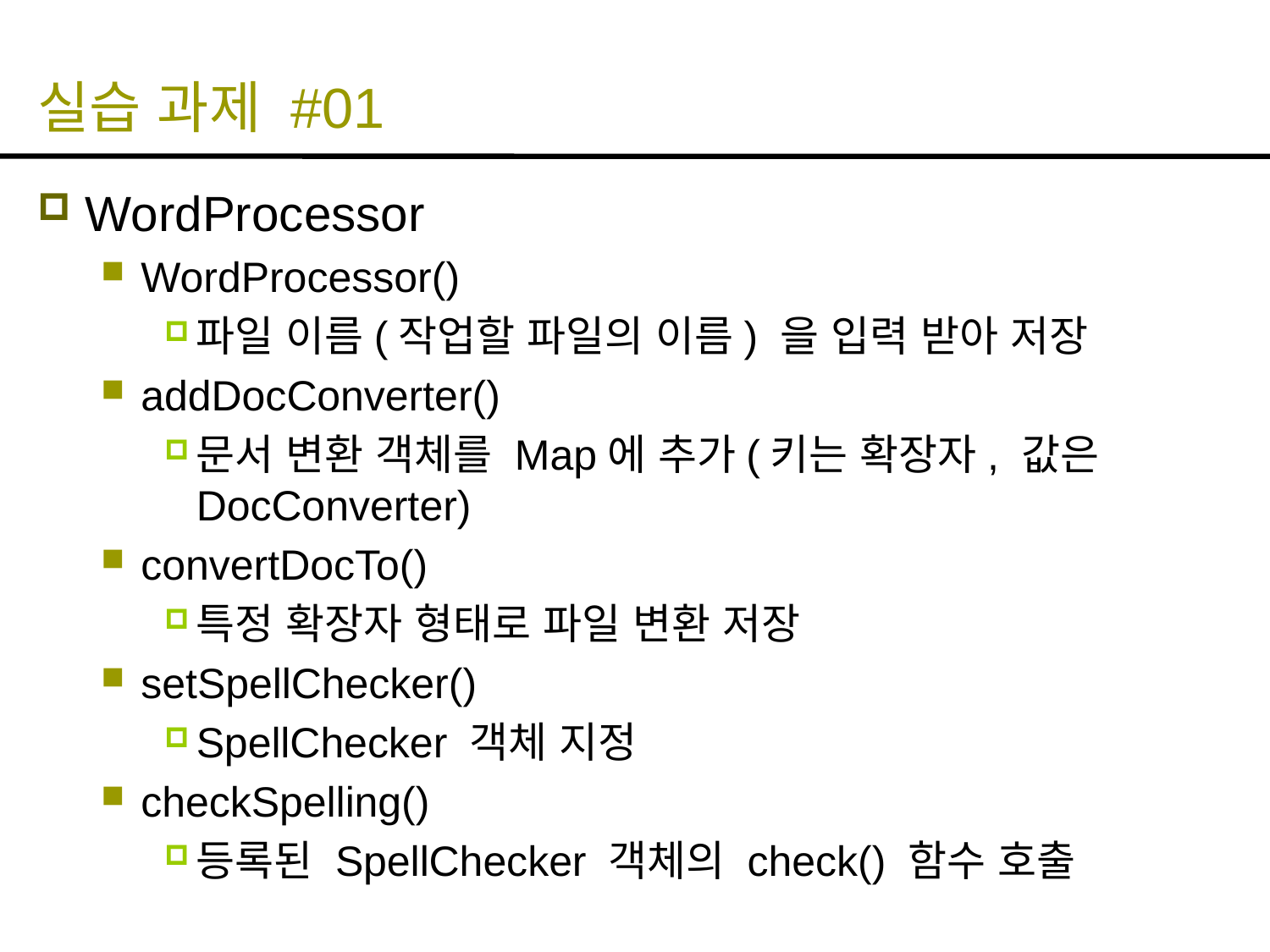

# 실습 과제 #01
WordProcessor
WordProcessor()
파일 이름(작업할 파일의 이름) 을 입력 받아 저장
addDocConverter()
문서 변환 객체를 Map에 추가(키는 확장자, 값은 DocConverter)
convertDocTo()
특정 확장자 형태로 파일 변환 저장
setSpellChecker()
SpellChecker 객체 지정
checkSpelling()
등록된 SpellChecker 객체의 check() 함수 호출